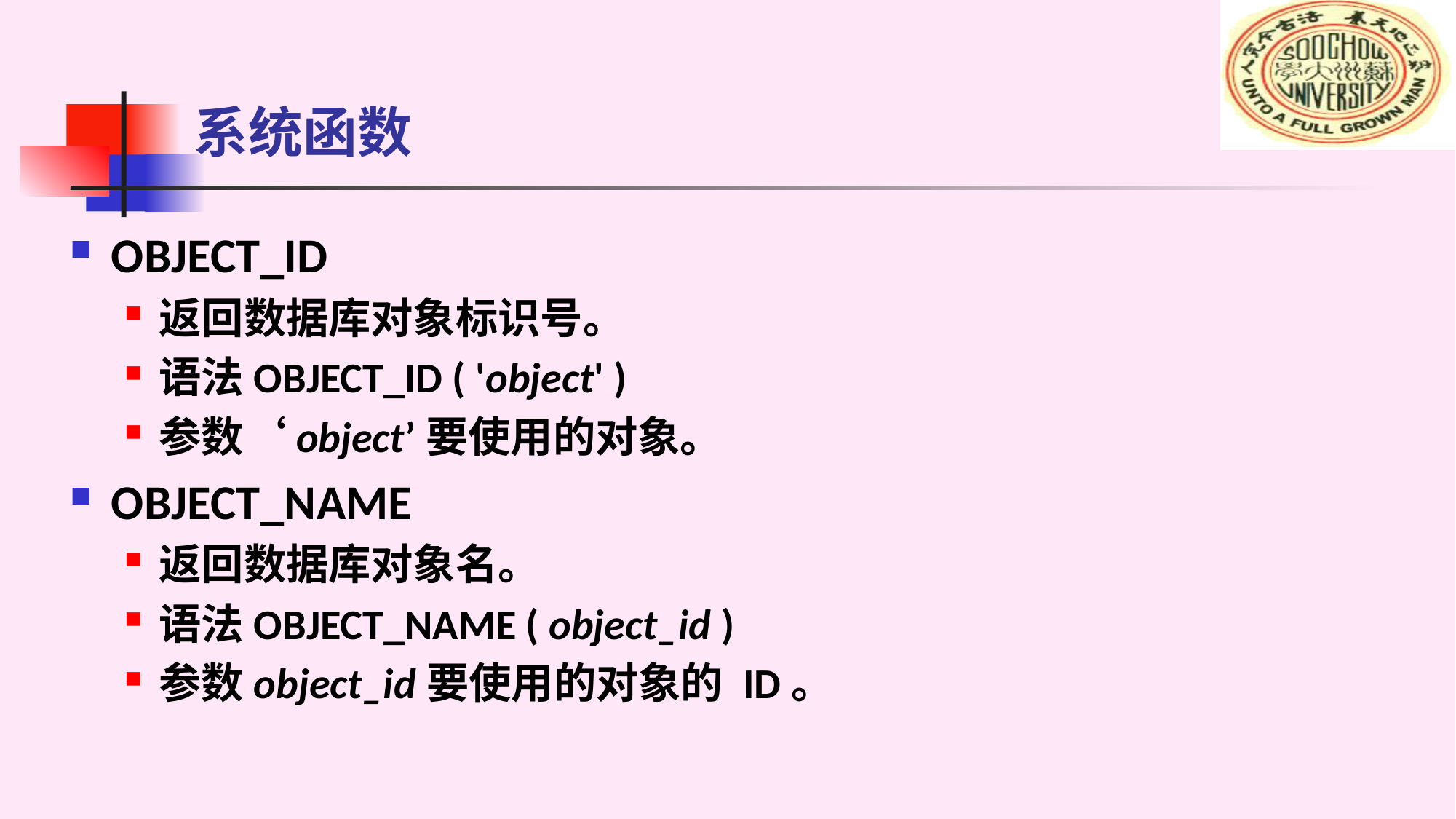

# 系统函数
OBJECT_ID
返回数据库对象标识号。
语法OBJECT_ID ( 'object' )
参数‘object’要使用的对象。
OBJECT_NAME
返回数据库对象名。
语法OBJECT_NAME ( object_id )
参数object_id要使用的对象的 ID。